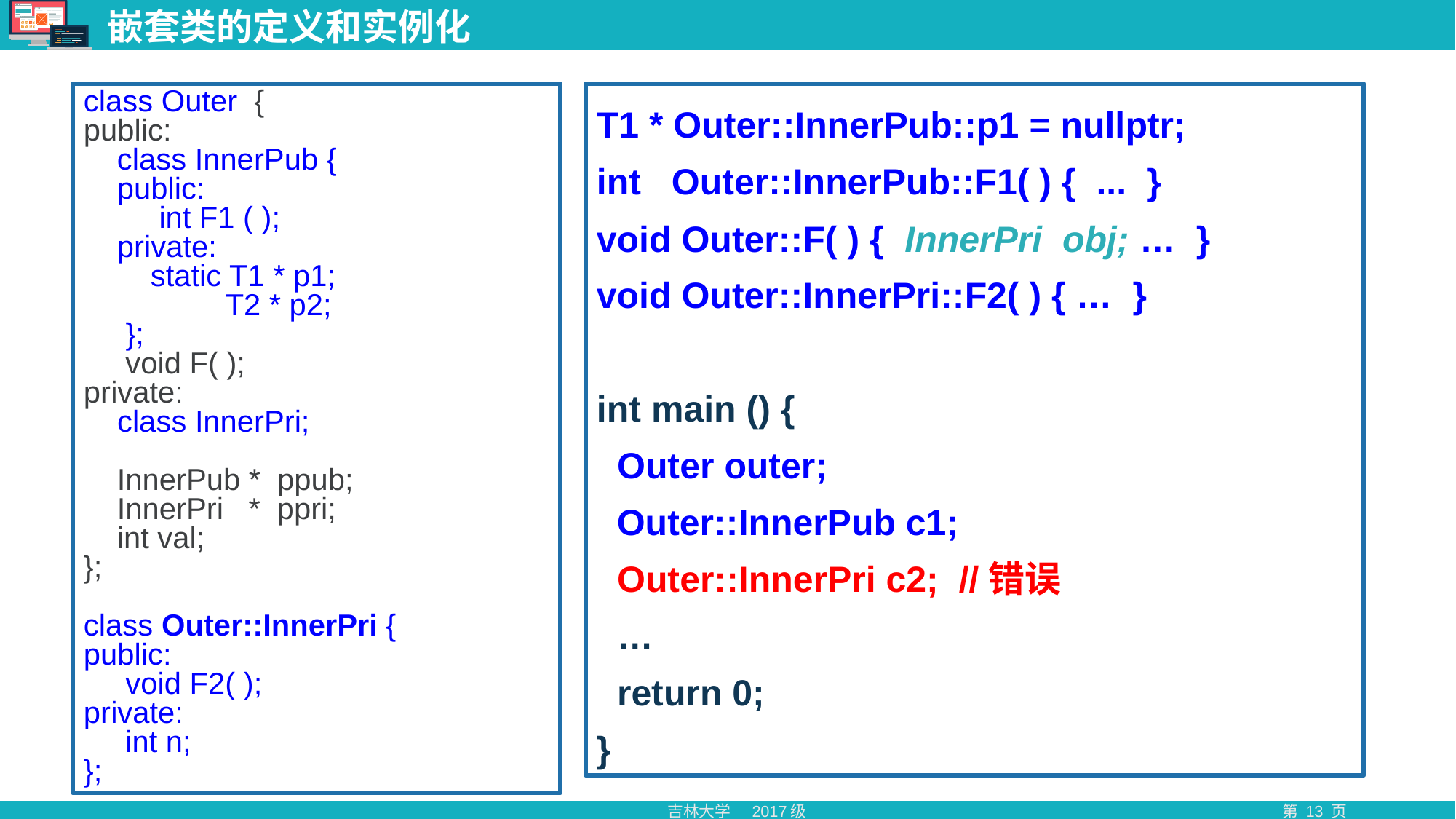

# 嵌套类的定义和实例化
class Outer  {
public:
    class InnerPub {
    public:
         int F1 ( );
    private:
        static T1 * p1;
                 T2 * p2;
     };
     void F( );
private:
    class InnerPri;
    InnerPub *  ppub;
    InnerPri   *  ppri;
    int val;
};
class Outer::InnerPri {
public:
     void F2( );
private:
     int n;
};
T1 * Outer::InnerPub::p1 = nullptr;
int   Outer::InnerPub::F1( ) {  ...  }
void Outer::F( ) {  InnerPri  obj; …  }
void Outer::InnerPri::F2( ) { …  }
int main () {
  Outer outer;
  Outer::InnerPub c1;
  Outer::InnerPri c2;  //错误
  …
  return 0;
}